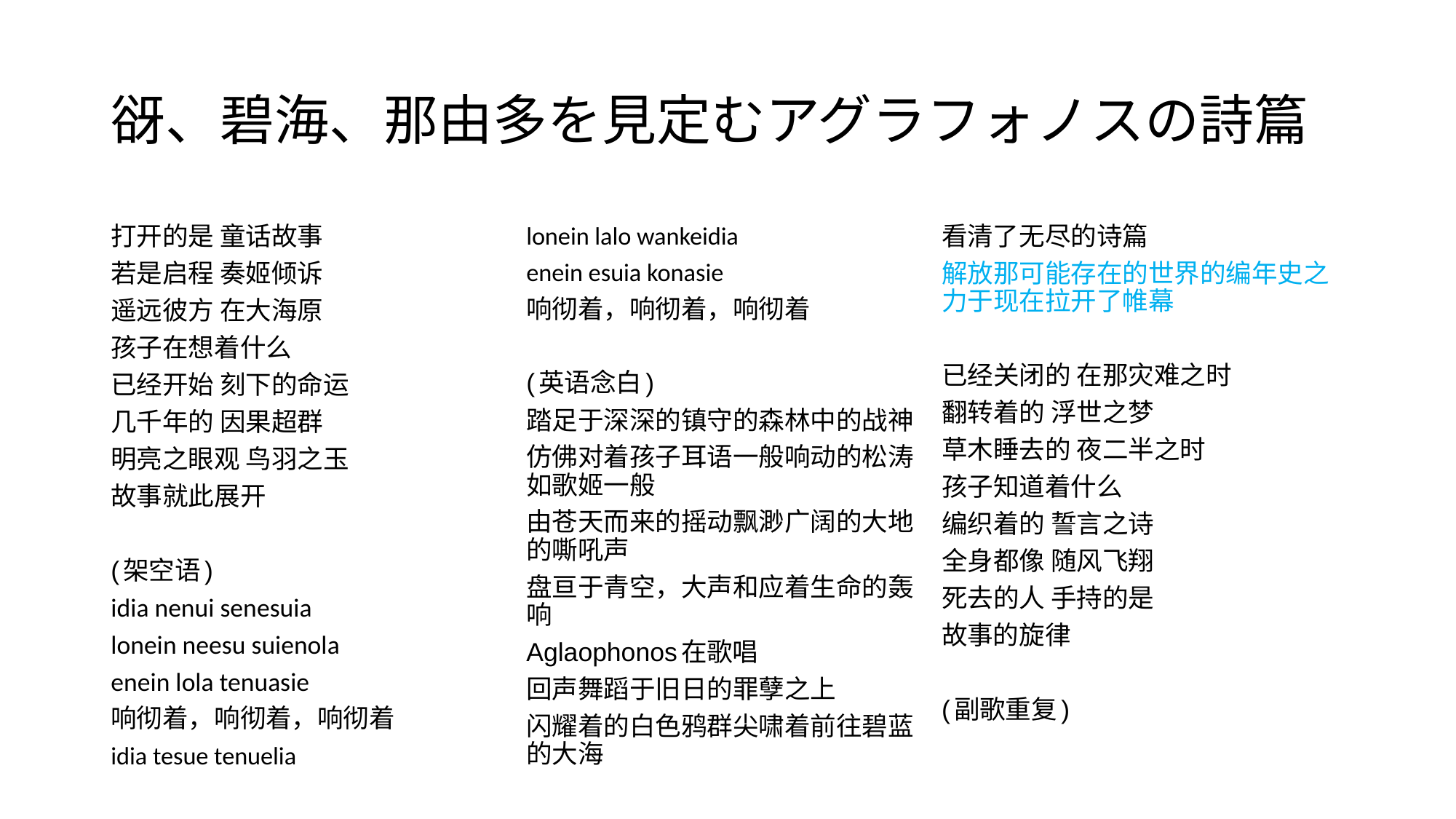

# 谺、碧海、那由多を見定むアグラフォノスの詩篇
打开的是 童话故事
若是启程 奏姬倾诉
遥远彼方 在大海原
孩子在想着什么
已经开始 刻下的命运
几千年的 因果超群
明亮之眼观 鸟羽之玉
故事就此展开

(架空语)
idia nenui senesuia
lonein neesu suienola
enein lola tenuasie
响彻着，响彻着，响彻着
idia tesue tenuelia
lonein lalo wankeidia
enein esuia konasie
响彻着，响彻着，响彻着

(英语念白)
踏足于深深的镇守的森林中的战神
仿佛对着孩子耳语一般响动的松涛如歌姬一般
由苍天而来的摇动飘渺广阔的大地的嘶吼声
盘亘于青空，大声和应着生命的轰响
Aglaophonos在歌唱
回声舞蹈于旧日的罪孽之上
闪耀着的白色鸦群尖啸着前往碧蓝的大海
看清了无尽的诗篇
解放那可能存在的世界的编年史之力于现在拉开了帷幕

已经关闭的 在那灾难之时
翻转着的 浮世之梦
草木睡去的 夜二半之时
孩子知道着什么
编织着的 誓言之诗
全身都像 随风飞翔
死去的人 手持的是
故事的旋律

(副歌重复)